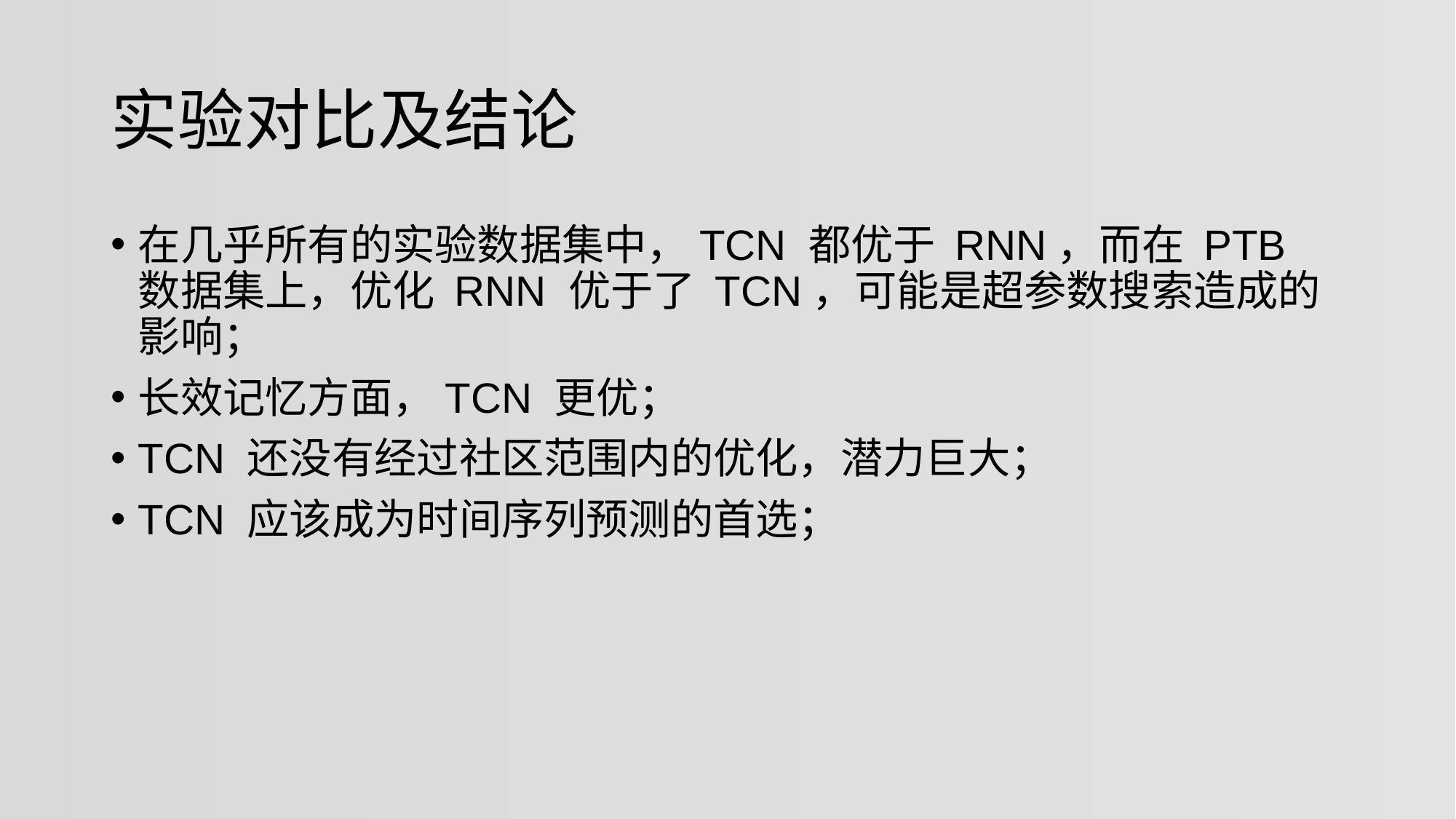

# 实验对比及结论
在几乎所有的实验数据集中，TCN 都优于 RNN，而在 PTB 数据集上，优化 RNN 优于了 TCN，可能是超参数搜索造成的影响；
长效记忆方面，TCN 更优；
TCN 还没有经过社区范围内的优化，潜力巨大；
TCN 应该成为时间序列预测的首选；